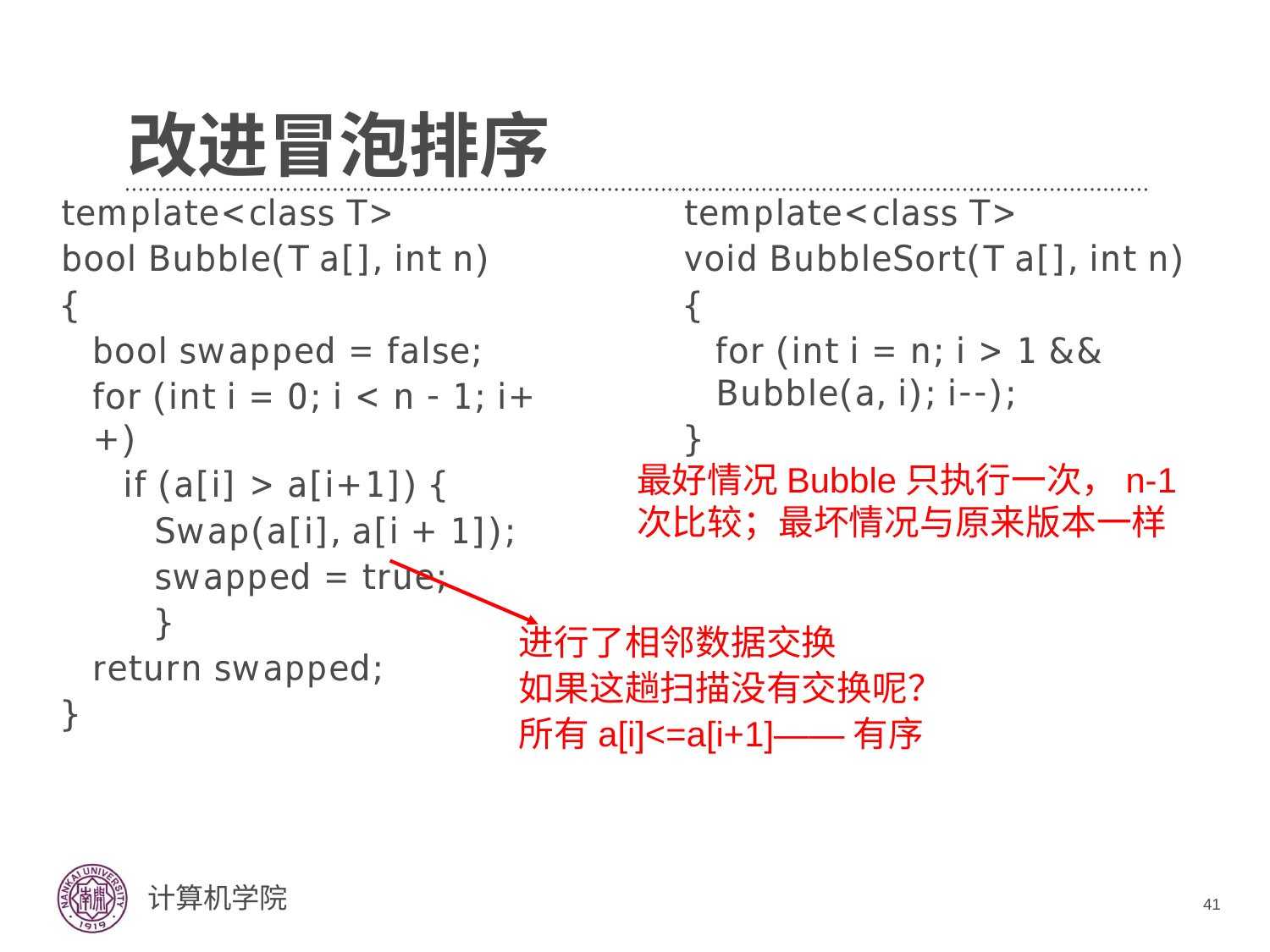

# 改进冒泡排序
template<class T>
bool Bubble(T a[], int n)
{
   bool swapped = false;
   for (int i = 0; i < n - 1; i++)
      if (a[i] > a[i+1]) {
         Swap(a[i], a[i + 1]);
         swapped = true;
         }
   return swapped;
}
template<class T>
void BubbleSort(T a[], int n)
{
   for (int i = n; i > 1 && Bubble(a, i); i--);
}
最好情况Bubble只执行一次，n-1次比较；最坏情况与原来版本一样

进行了相邻数据交换
如果这趟扫描没有交换呢？
所有a[i]<=a[i+1]——有序
41